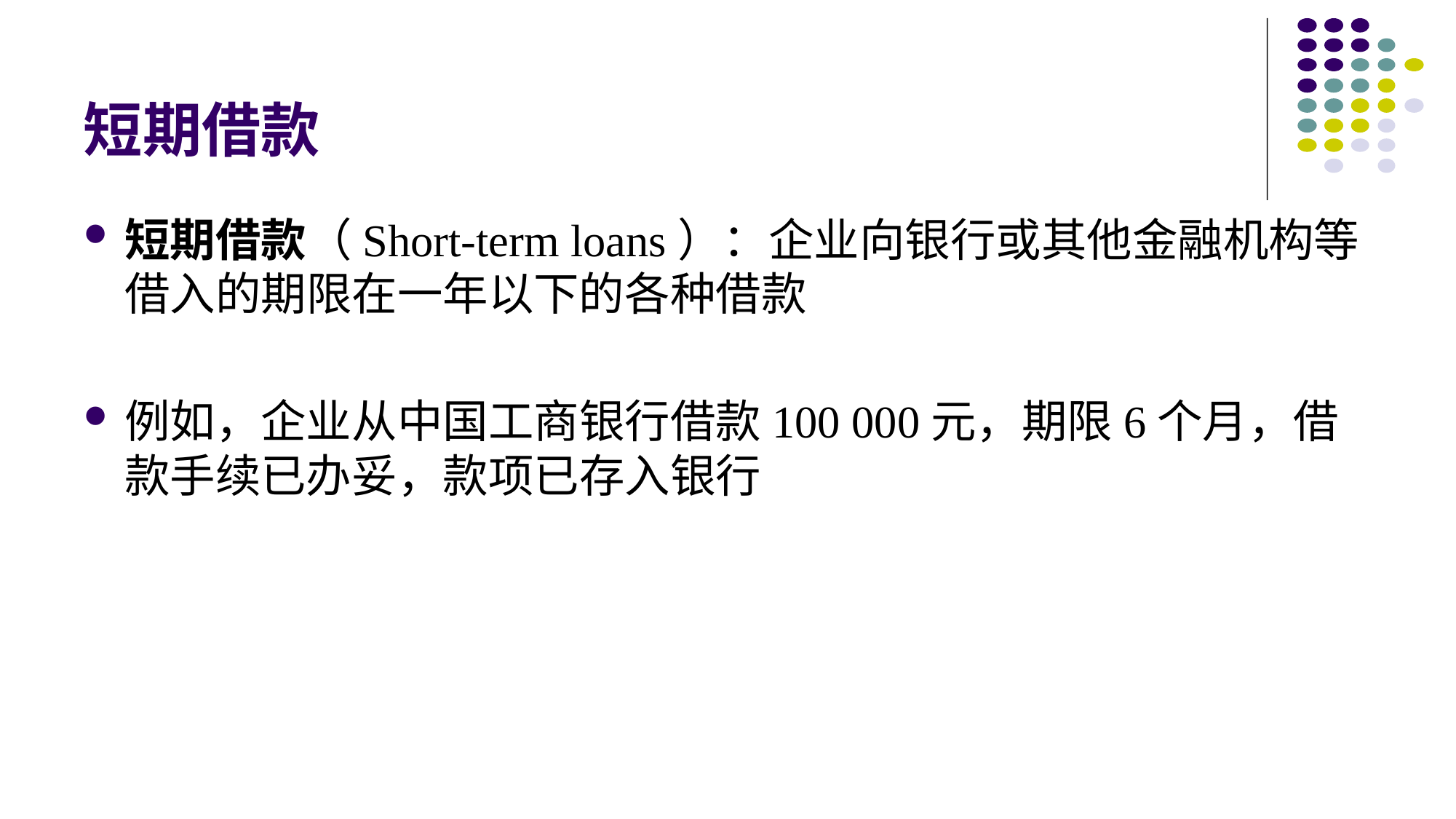

# 短期借款
短期借款（Short-term loans）：企业向银行或其他金融机构等借入的期限在一年以下的各种借款

例如，企业从中国工商银行借款100 000元，期限6个月，借款手续已办妥，款项已存入银行